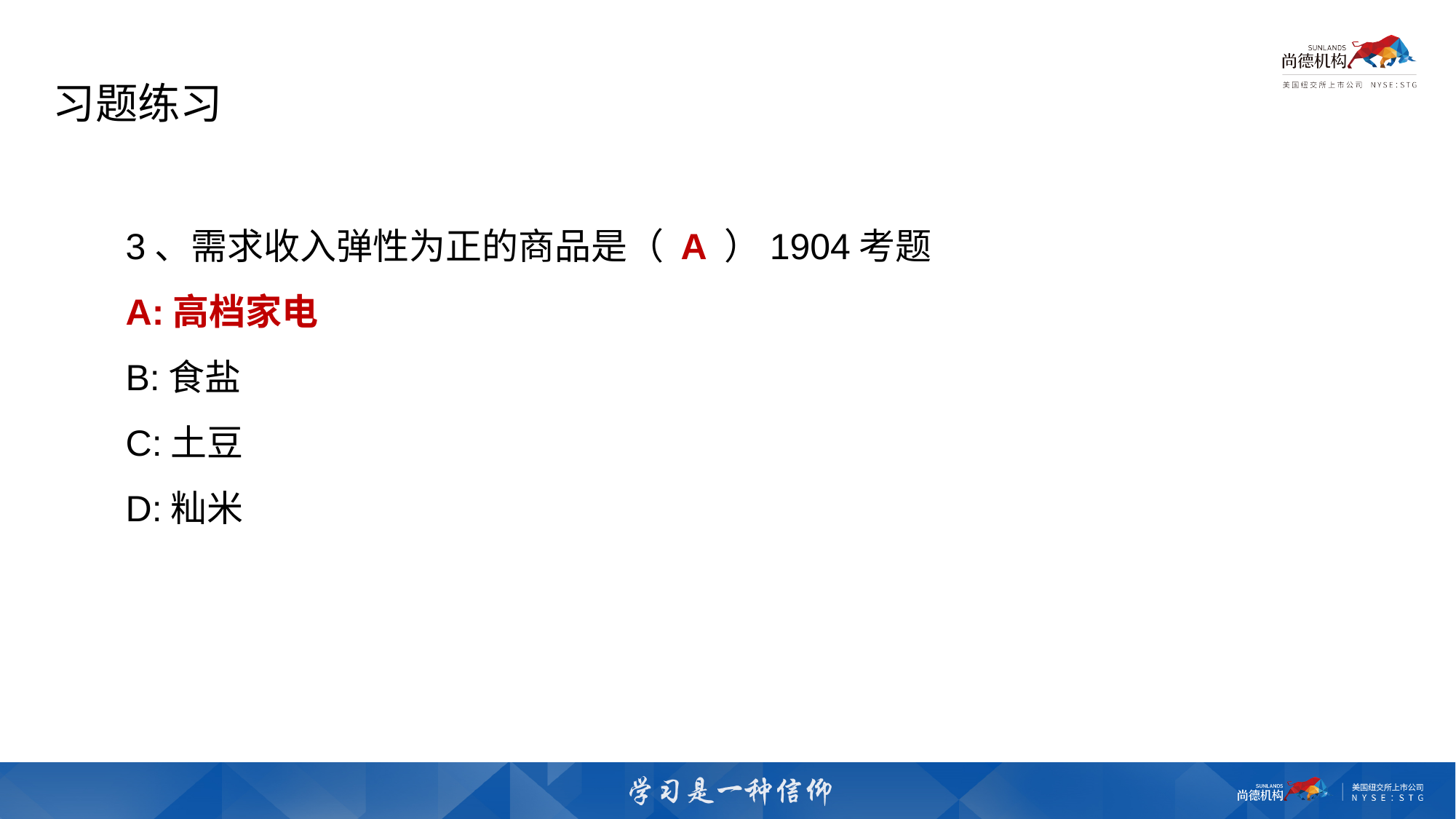

习题练习
3、需求收入弹性为正的商品是（ A ）1904考题
A:高档家电
B:食盐
C:土豆
D:籼米